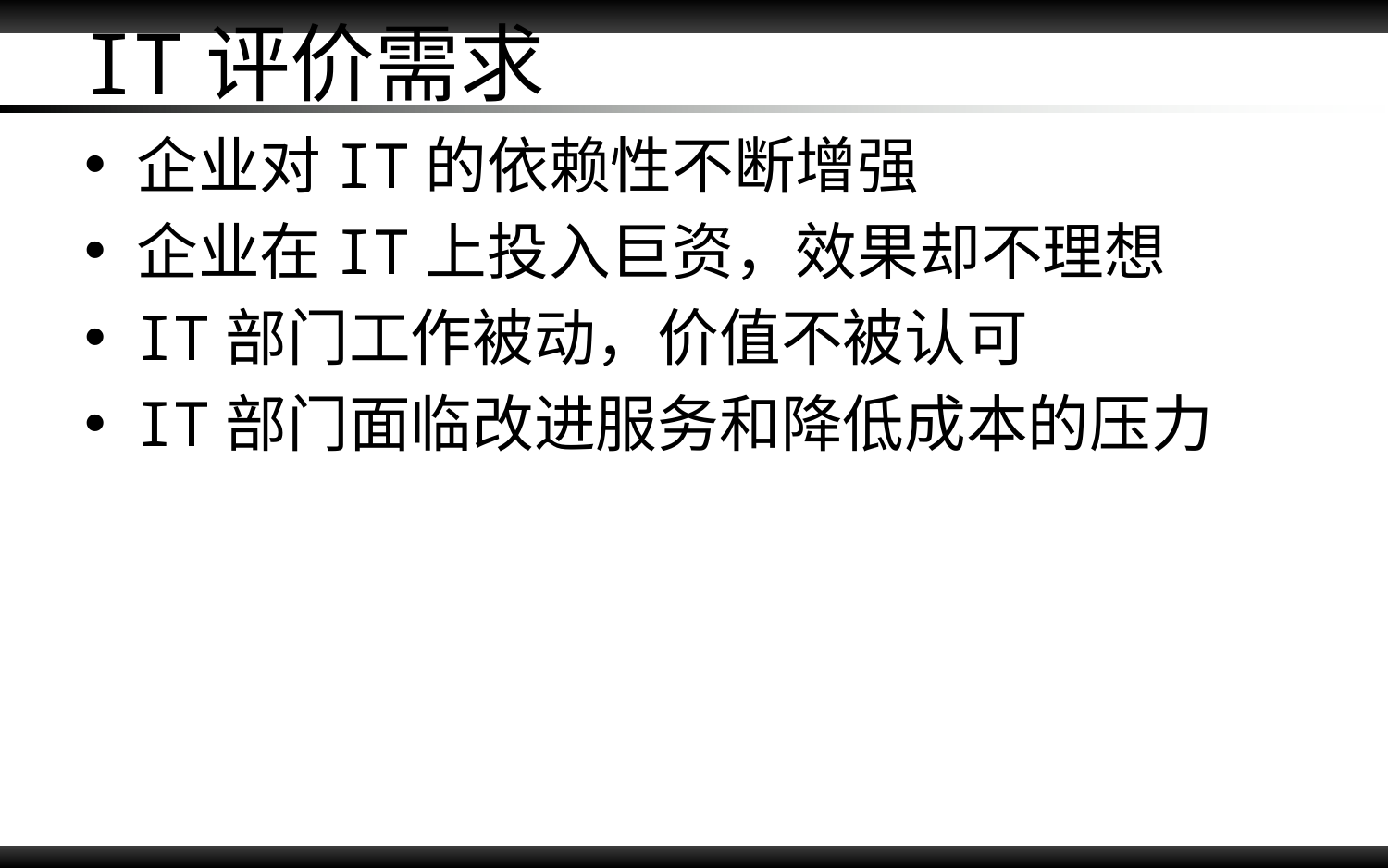

# IT评价需求
企业对IT的依赖性不断增强
企业在IT上投入巨资，效果却不理想
IT部门工作被动，价值不被认可
IT部门面临改进服务和降低成本的压力